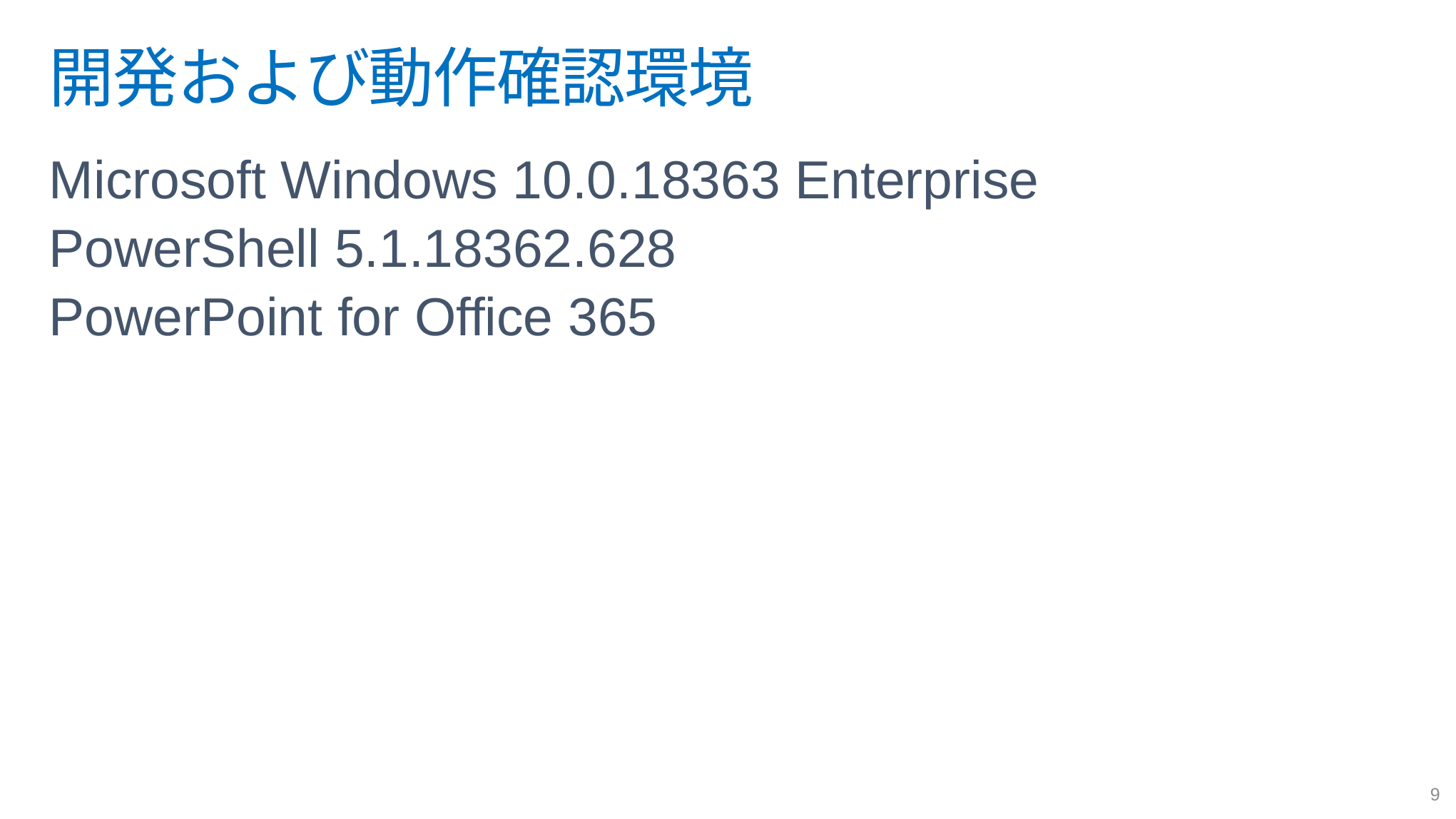

# 開発および動作確認環境
Microsoft Windows 10.0.18363 Enterprise
PowerShell 5.1.18362.628
PowerPoint for Office 365
9